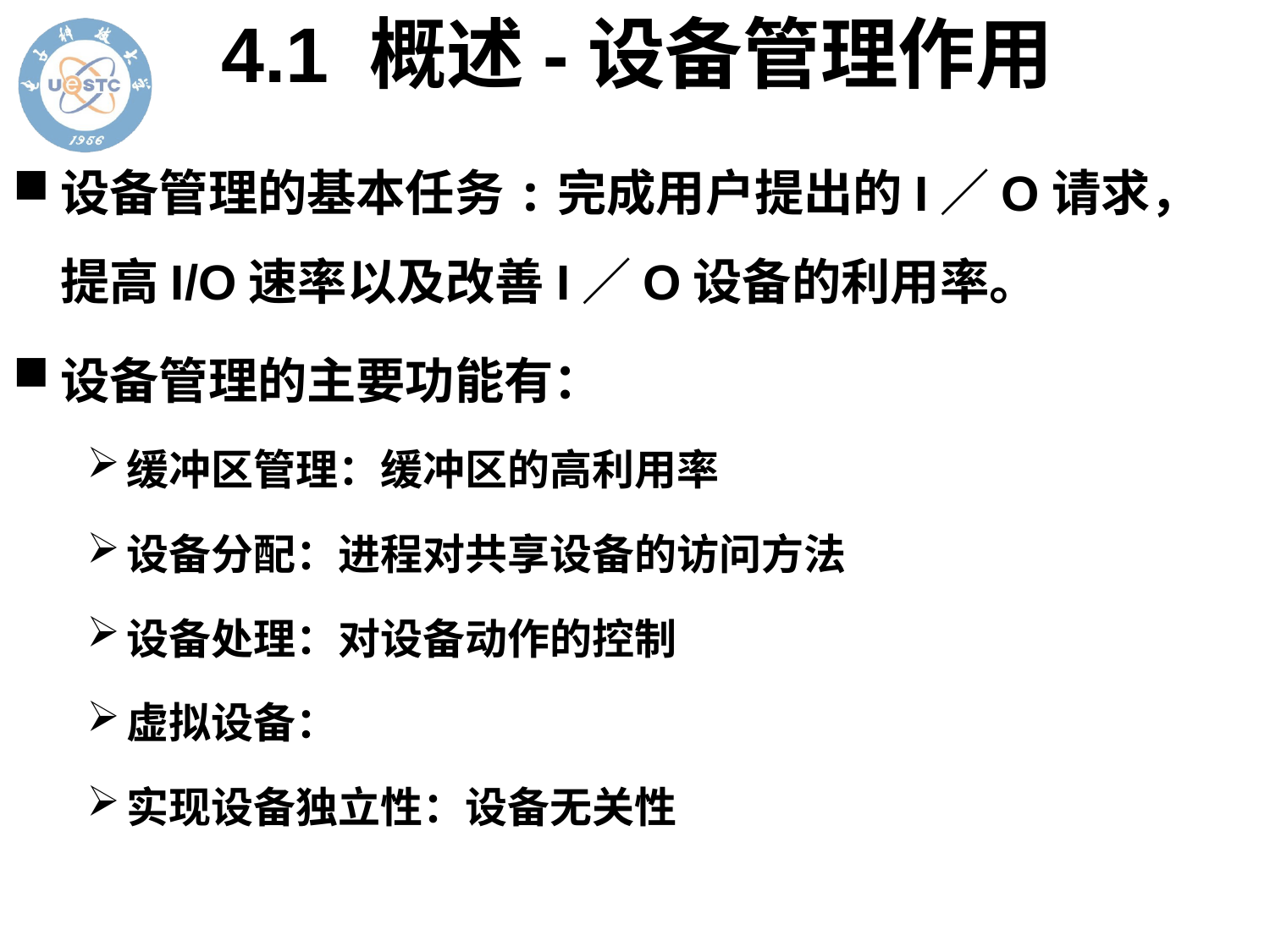

# 4.1 概述-设备管理作用
设备管理的基本任务:完成用户提出的I／O请求，提高I/O速率以及改善I／O设备的利用率。
设备管理的主要功能有：
缓冲区管理：缓冲区的高利用率
设备分配：进程对共享设备的访问方法
设备处理：对设备动作的控制
虚拟设备：
实现设备独立性：设备无关性